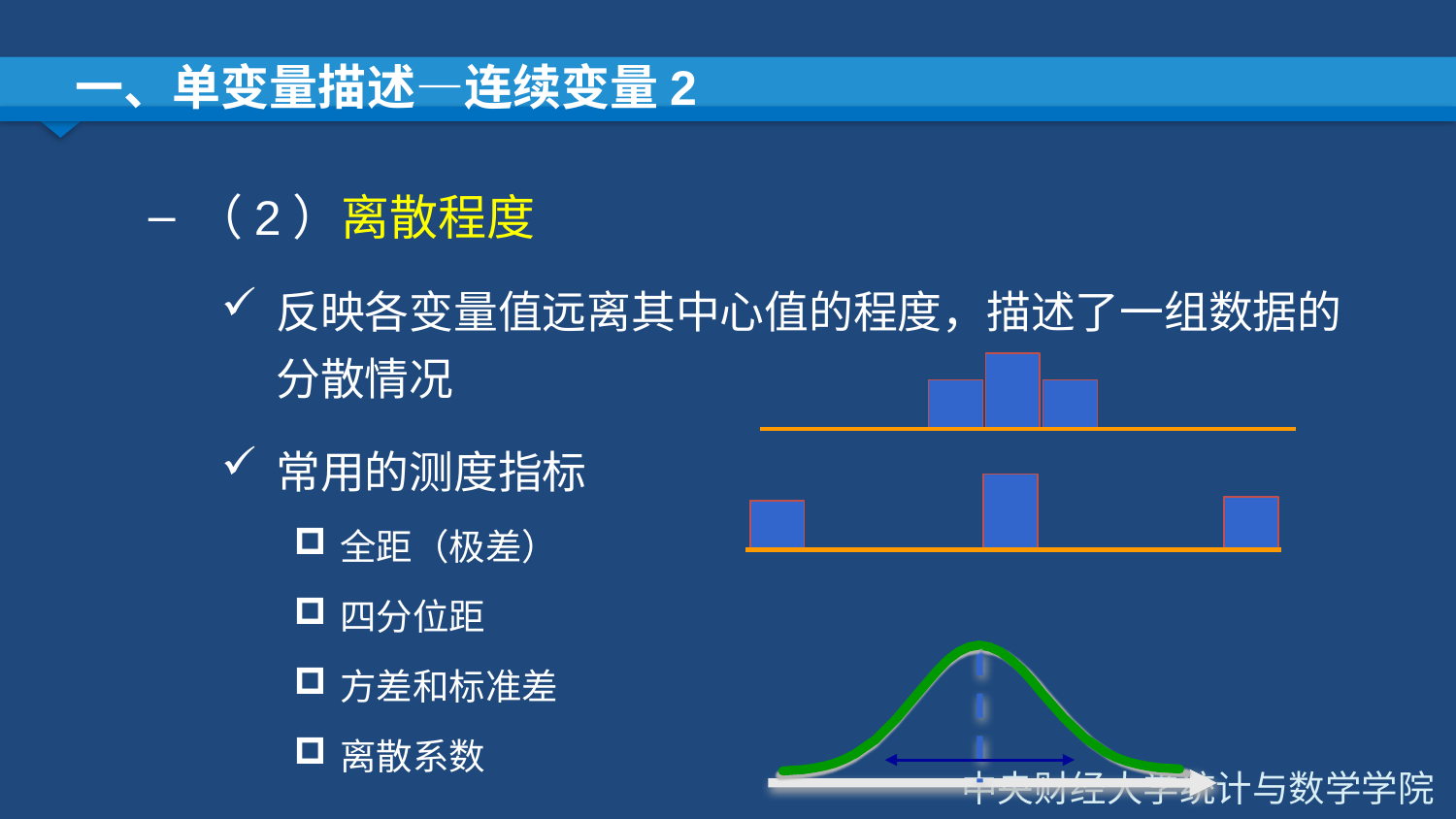

# 一、单变量描述—连续变量2
（2）离散程度
反映各变量值远离其中心值的程度，描述了一组数据的分散情况
常用的测度指标
全距（极差）
四分位距
方差和标准差
离散系数